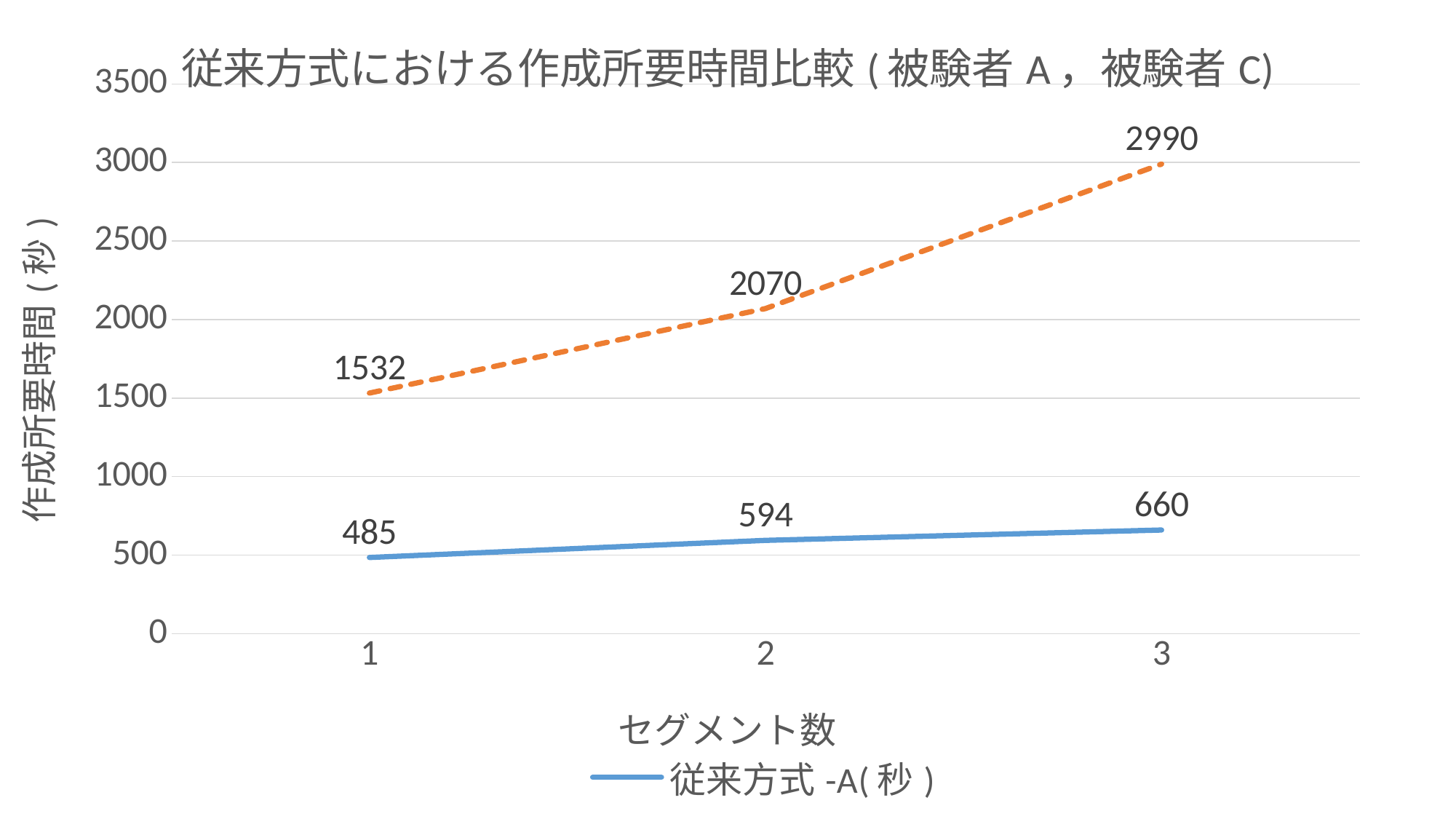

### Chart: 従来方式における作成所要時間比較(被験者A，被験者C)

| Category | 従来方式-A(秒) | 従来方式-C(秒) |
|---|---|---|